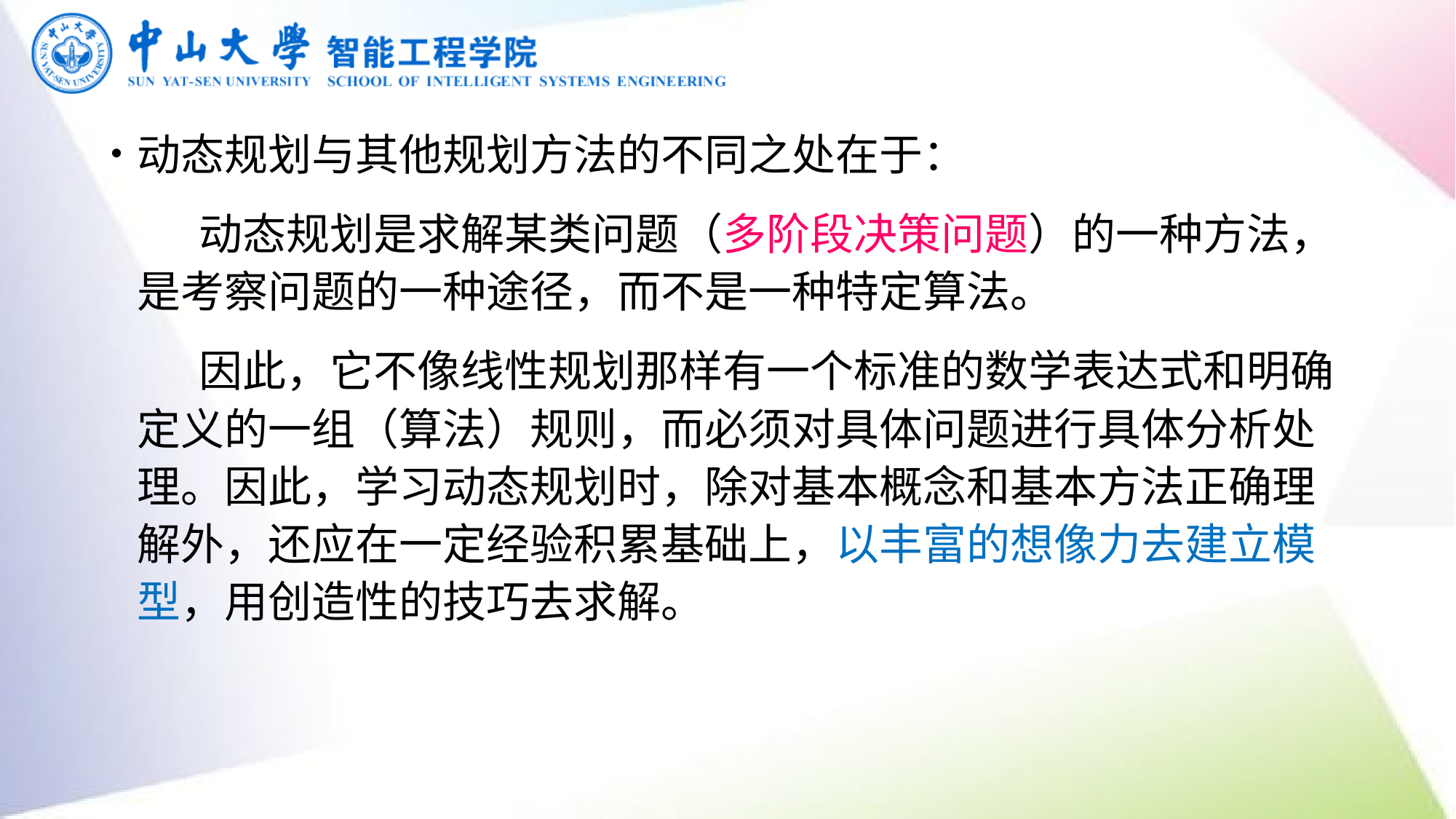

动态规划与其他规划方法的不同之处在于：
        动态规划是求解某类问题（多阶段决策问题）的一种方法，是考察问题的一种途径，而不是一种特定算法。
        因此，它不像线性规划那样有一个标准的数学表达式和明确定义的一组（算法）规则，而必须对具体问题进行具体分析处理。因此，学习动态规划时，除对基本概念和基本方法正确理解外，还应在一定经验积累基础上，以丰富的想像力去建立模型，用创造性的技巧去求解。